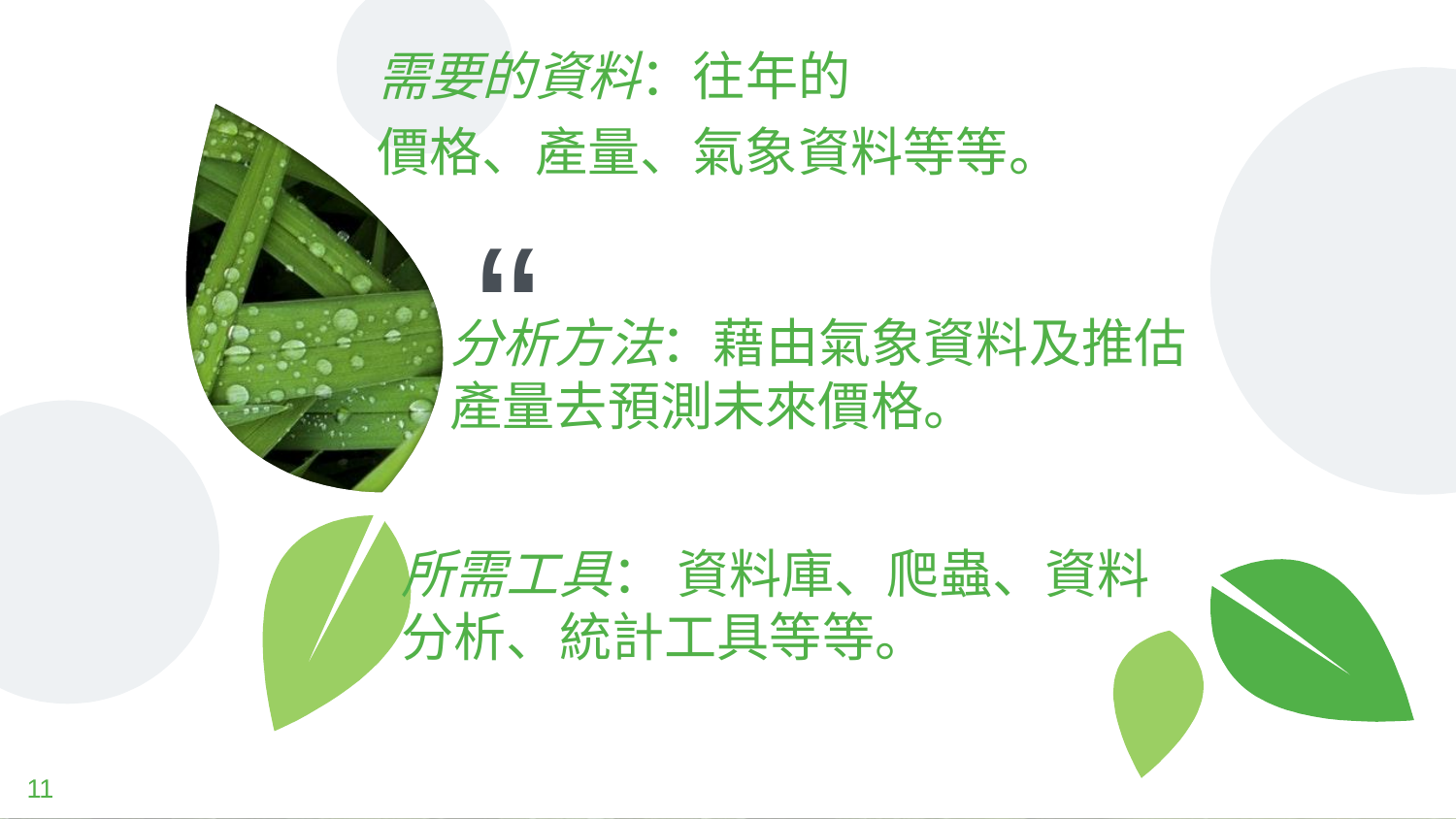

需要的資料：往年的
價格、產量、氣象資料等等。
分析方法：藉由氣象資料及推估產量去預測未來價格。
所需工具： 資料庫、爬蟲、資料分析、統計工具等等。
11